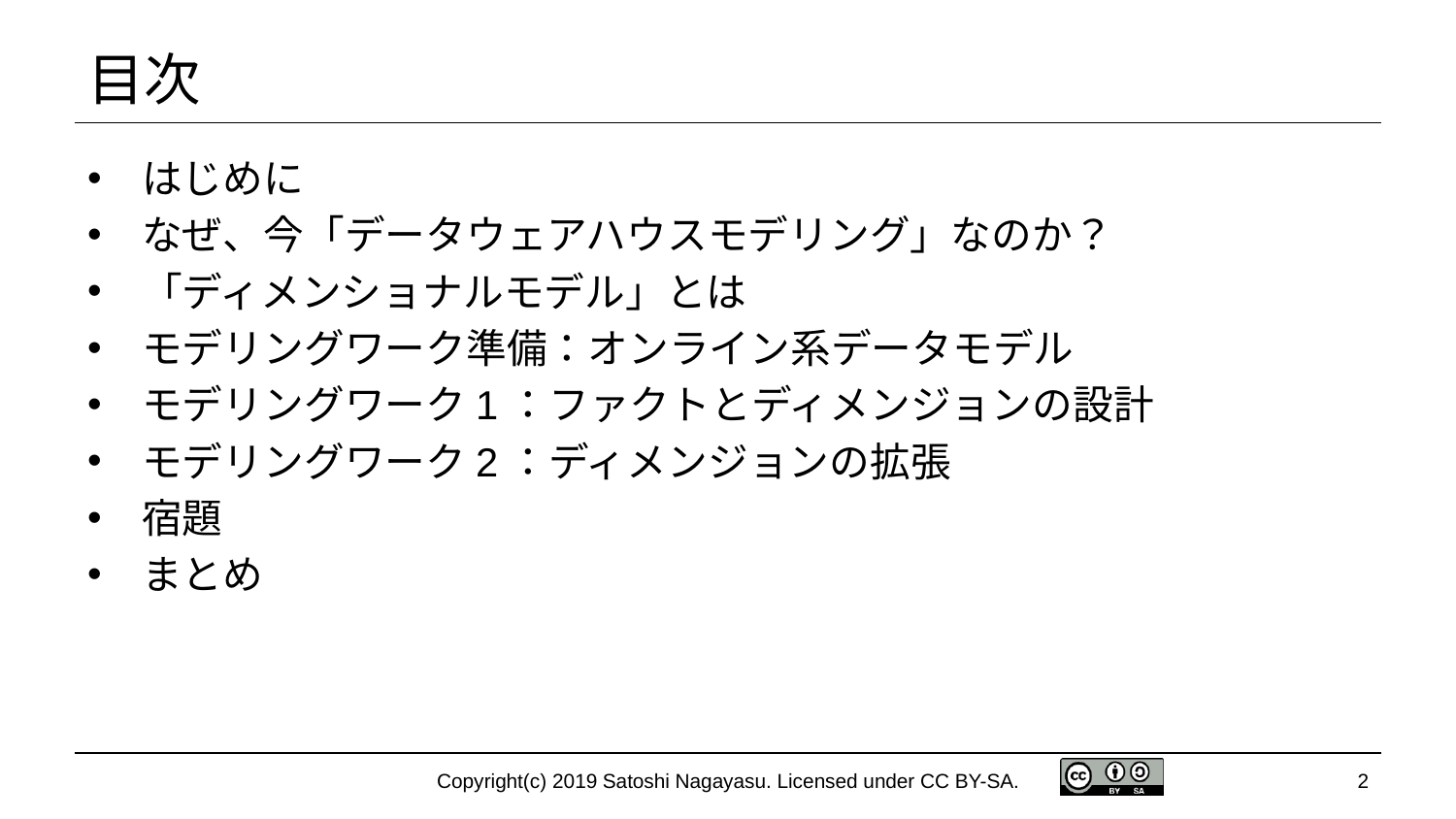

# 目次
はじめに
なぜ、今「データウェアハウスモデリング」なのか？
「ディメンショナルモデル」とは
モデリングワーク準備：オンライン系データモデル
モデリングワーク1：ファクトとディメンジョンの設計
モデリングワーク2：ディメンジョンの拡張
宿題
まとめ

Copyright(c) 2019 Satoshi Nagayasu. Licensed under CC BY-SA.
2